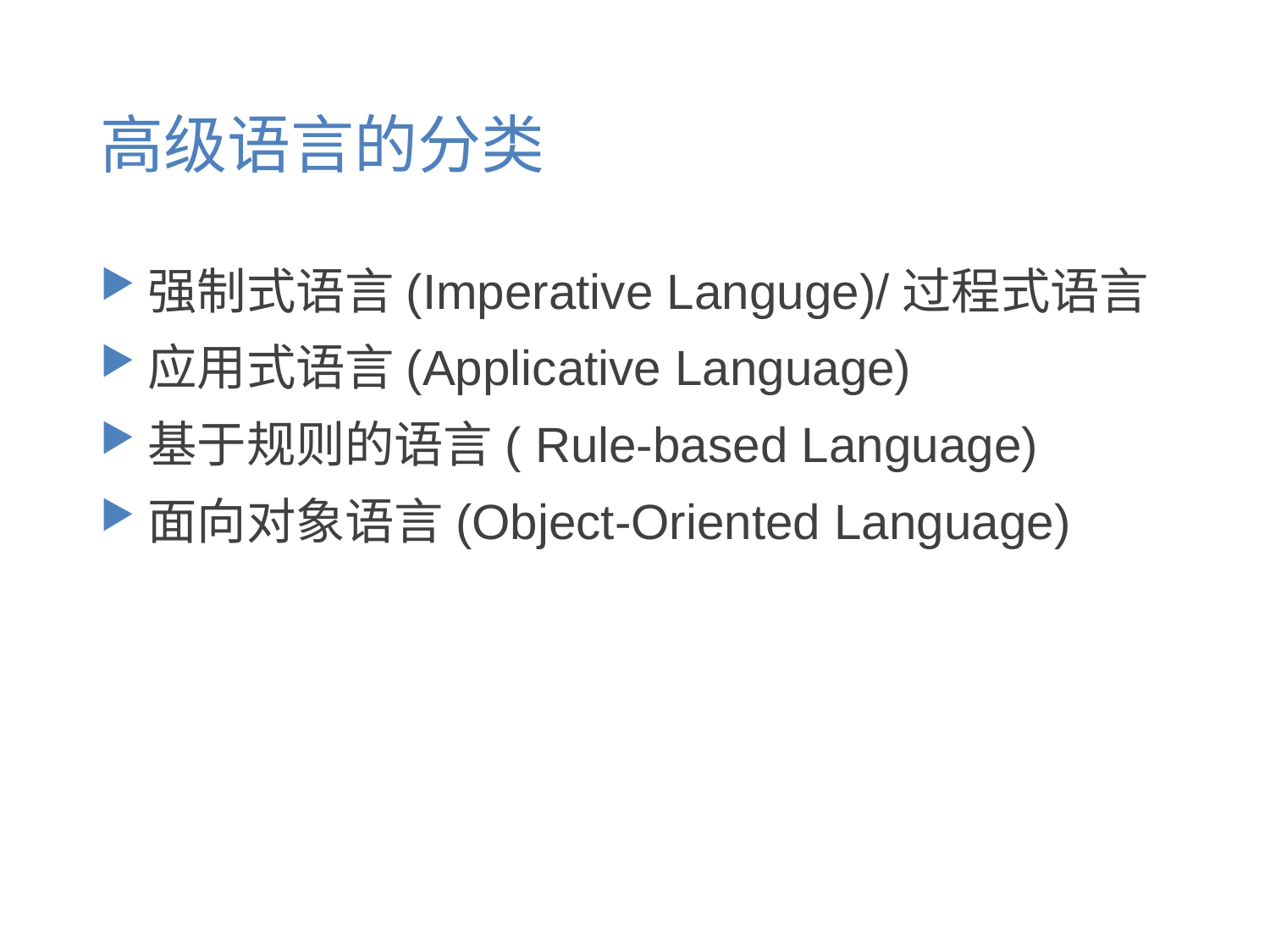

# 高级语言的分类
强制式语言(Imperative Languge)/过程式语言
应用式语言(Applicative Language)
基于规则的语言( Rule-based Language)
面向对象语言(Object-Oriented Language)